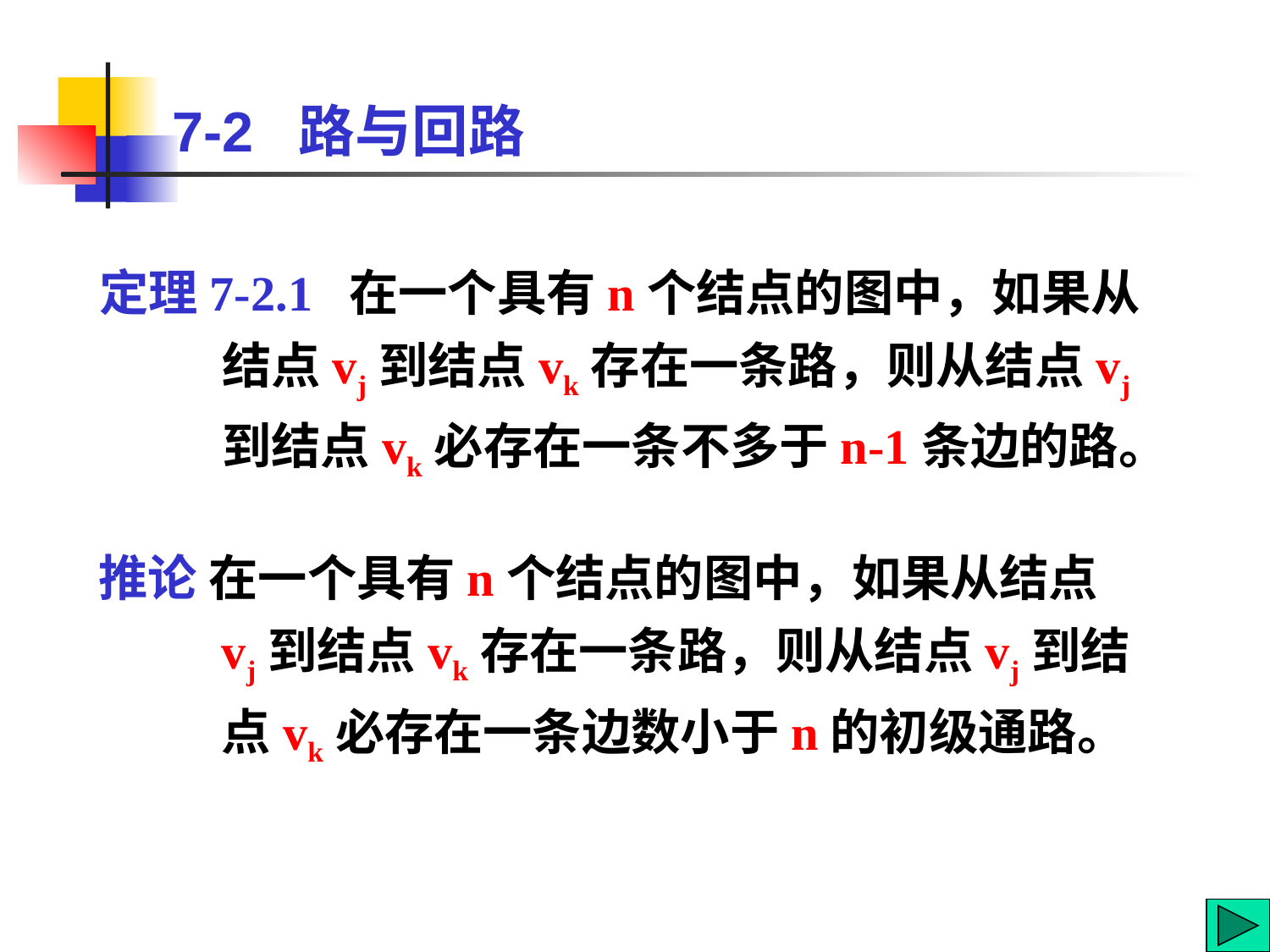

# 7-2  路与回路
 定理7-2.1  在一个具有n个结点的图中，如果从结点vj到结点vk存在一条路，则从结点vj到结点vk必存在一条不多于n-1条边的路。
 推论 在一个具有n个结点的图中，如果从结点vj到结点vk存在一条路，则从结点vj到结点vk必存在一条边数小于n的初级通路。
35